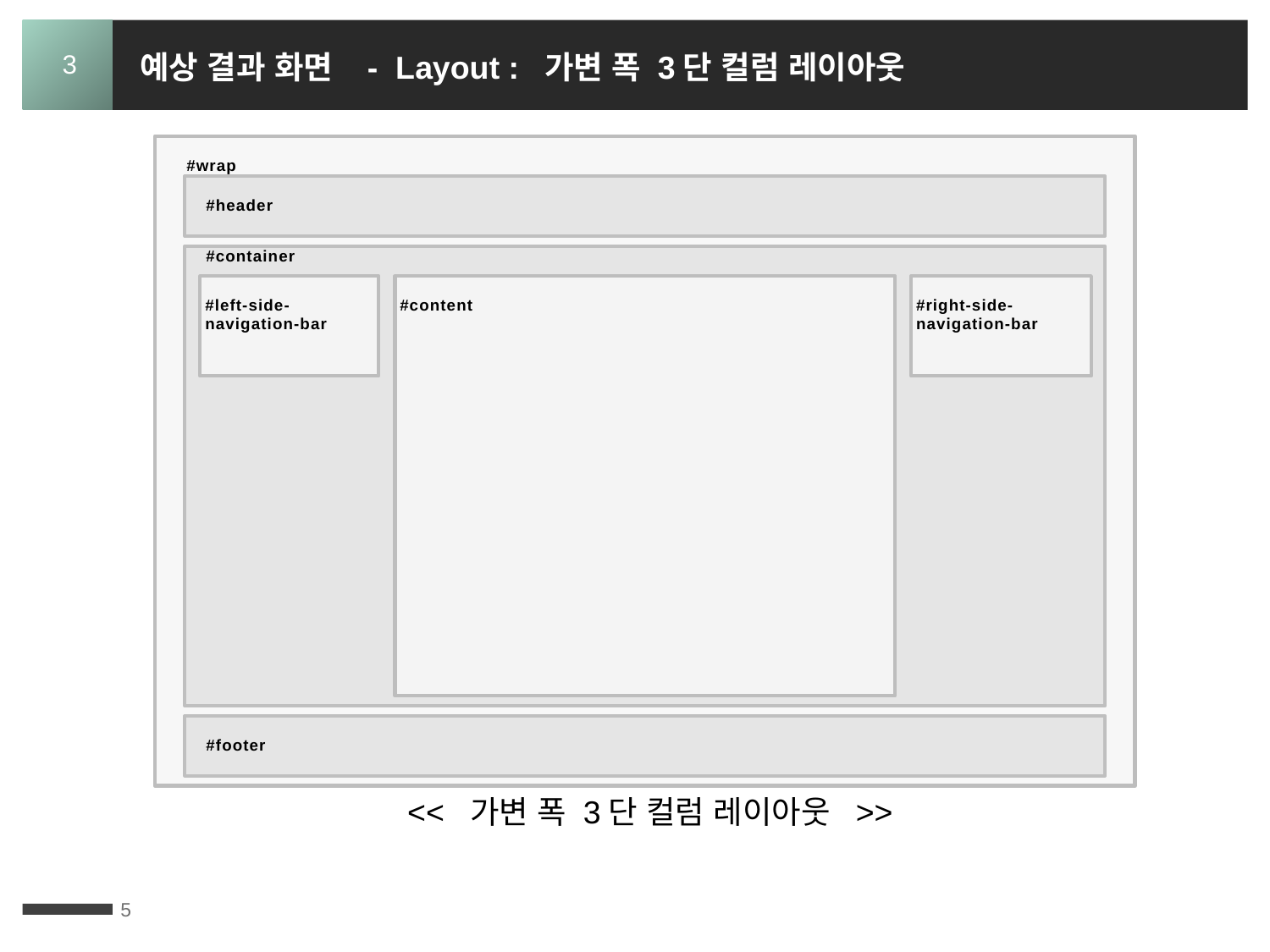

예상 결과 화면   -  Layout :  가변 폭 3단 컬럼 레이아웃
3

     #wrap

   #header
   #container

#left-side-
navigation-bar

#content

#right-side-navigation-bar

   #footer
<<  가변 폭 3단 컬럼 레이아웃  >>
5